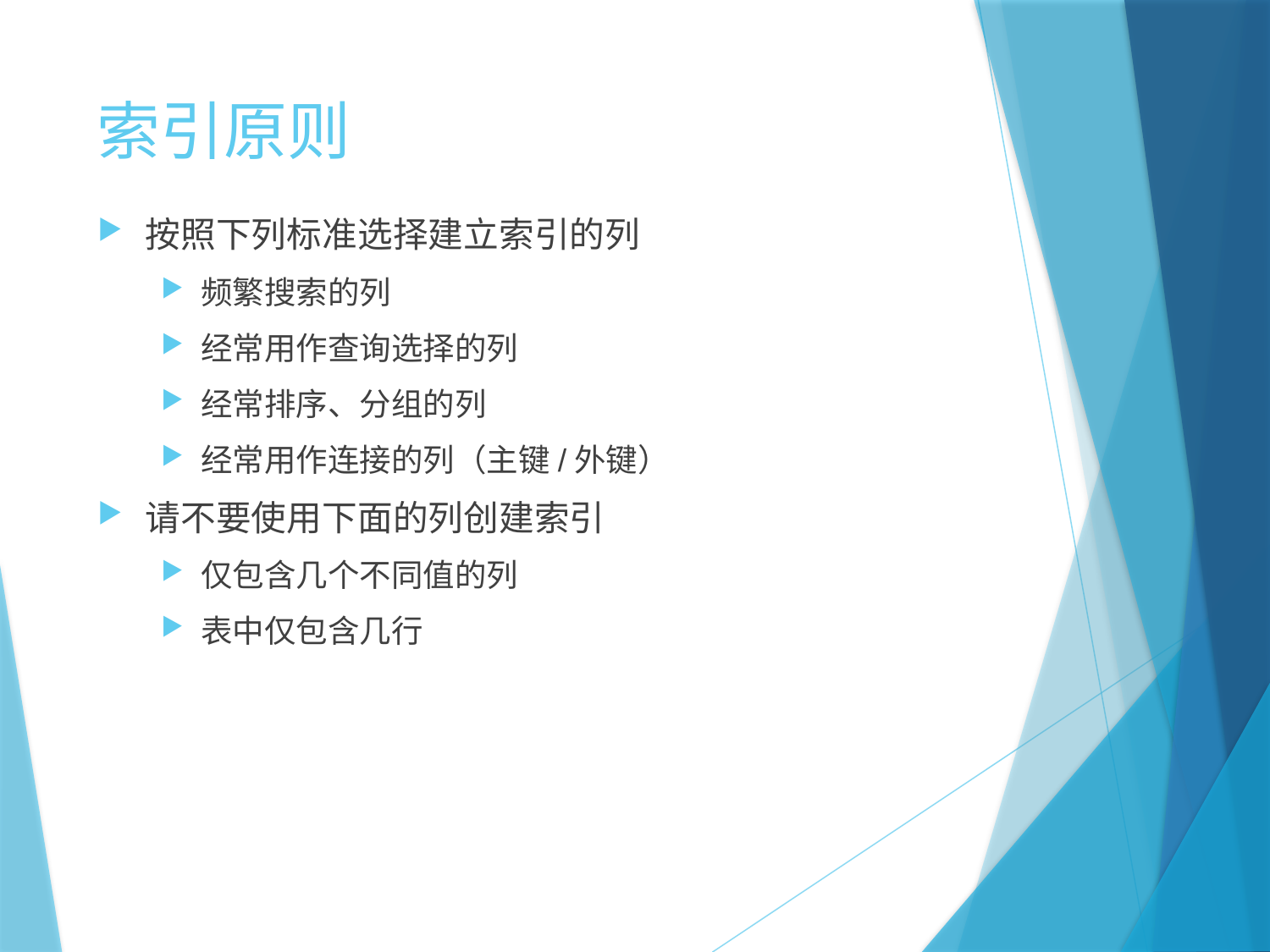

# 索引原则
按照下列标准选择建立索引的列
频繁搜索的列
经常用作查询选择的列
经常排序、分组的列
经常用作连接的列（主键/外键）
请不要使用下面的列创建索引
仅包含几个不同值的列
表中仅包含几行